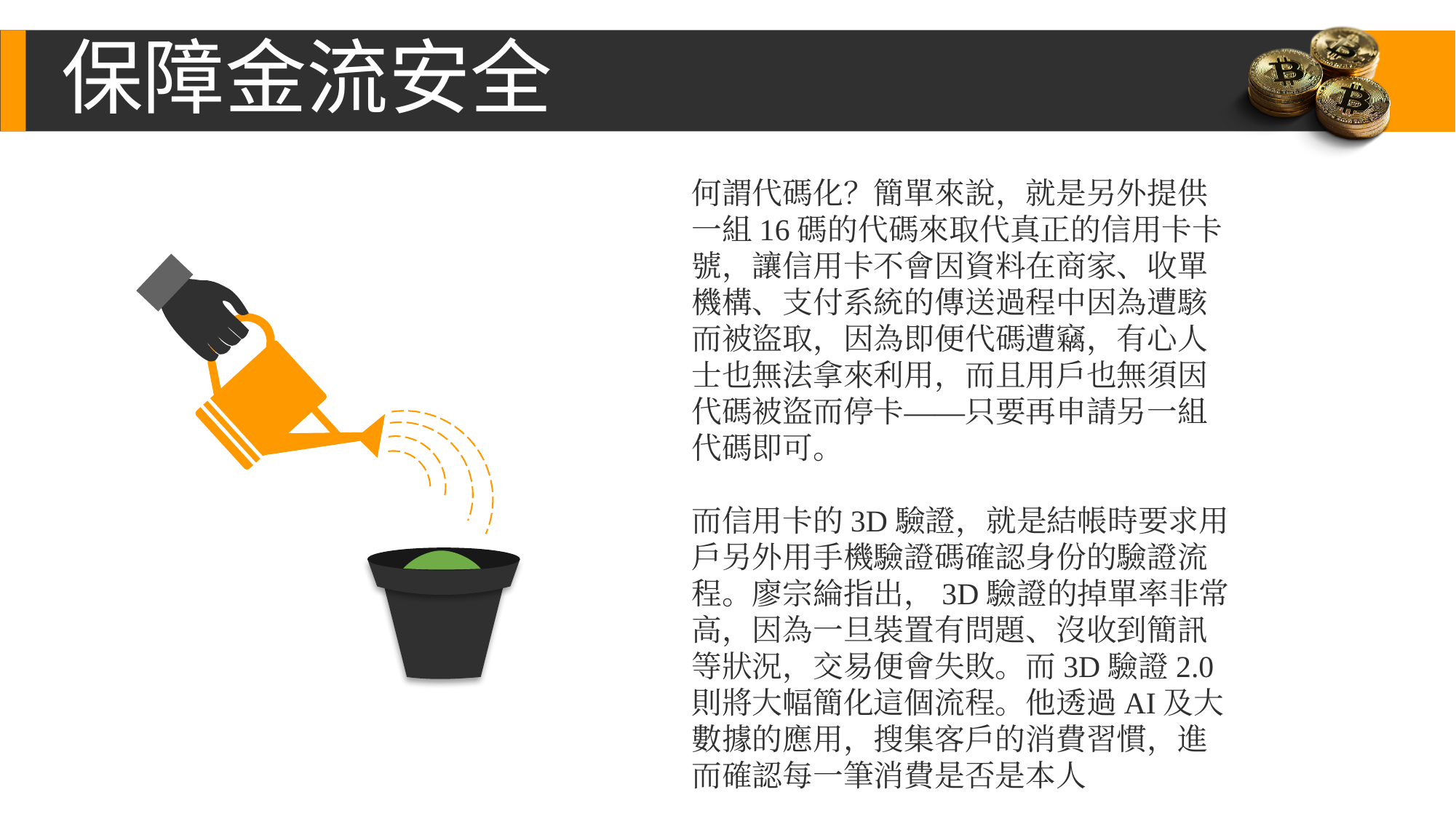

保障金流安全
何謂代碼化？簡單來說，就是另外提供一組16碼的代碼來取代真正的信用卡卡號，讓信用卡不會因資料在商家、收單機構、支付系統的傳送過程中因為遭駭而被盜取，因為即便代碼遭竊，有心人士也無法拿來利用，而且用戶也無須因代碼被盜而停卡——只要再申請另一組代碼即可。

而信用卡的3D驗證，就是結帳時要求用戶另外用手機驗證碼確認身份的驗證流程。廖宗綸指出，3D驗證的掉單率非常高，因為一旦裝置有問題、沒收到簡訊等狀況，交易便會失敗。而3D驗證2.0則將大幅簡化這個流程。他透過AI及大數據的應用，搜集客戶的消費習慣，進而確認每一筆消費是否是本人